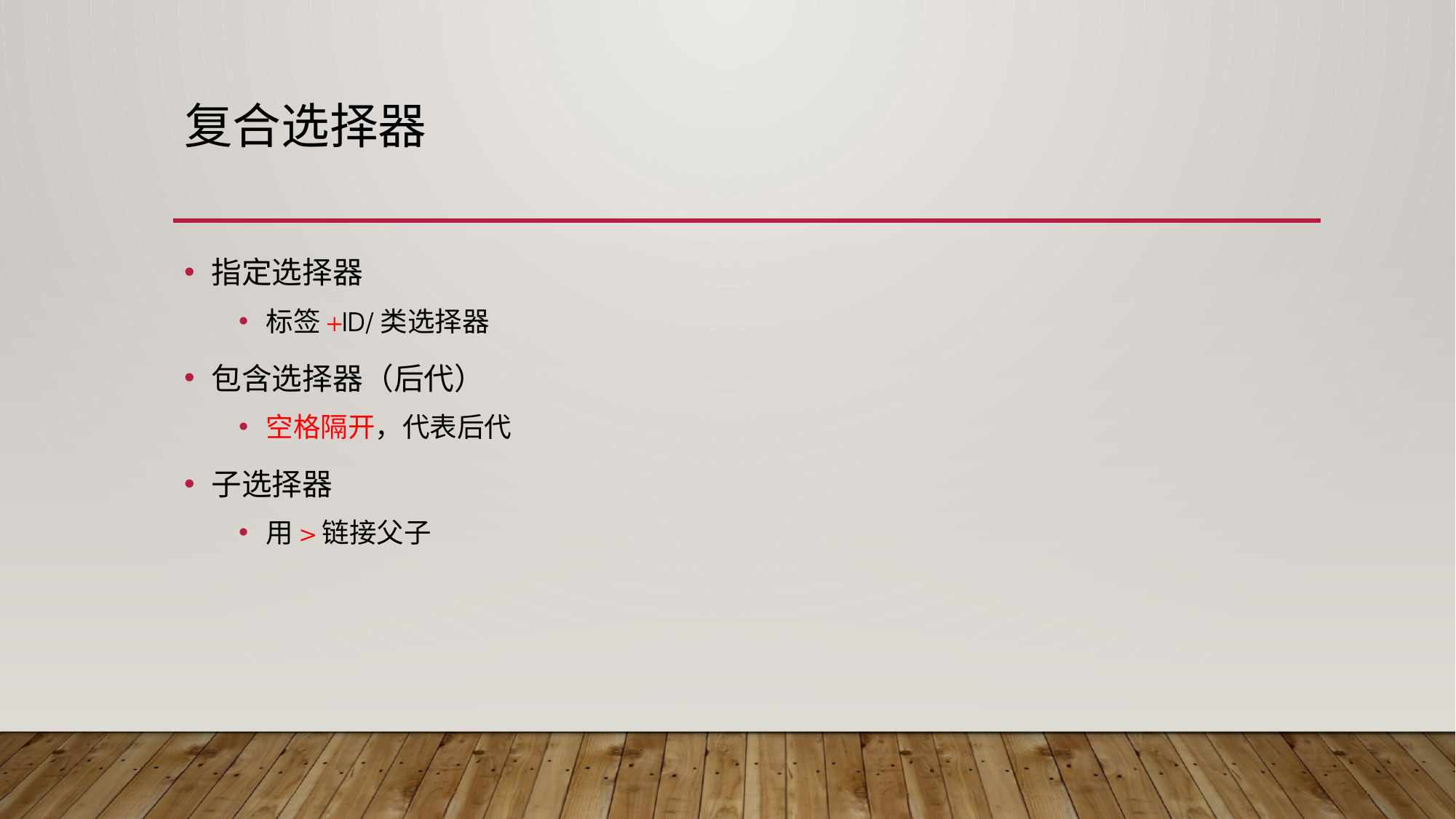

# 复合选择器
指定选择器
标签+ID/类选择器
包含选择器（后代）
空格隔开，代表后代
子选择器
用>链接父子